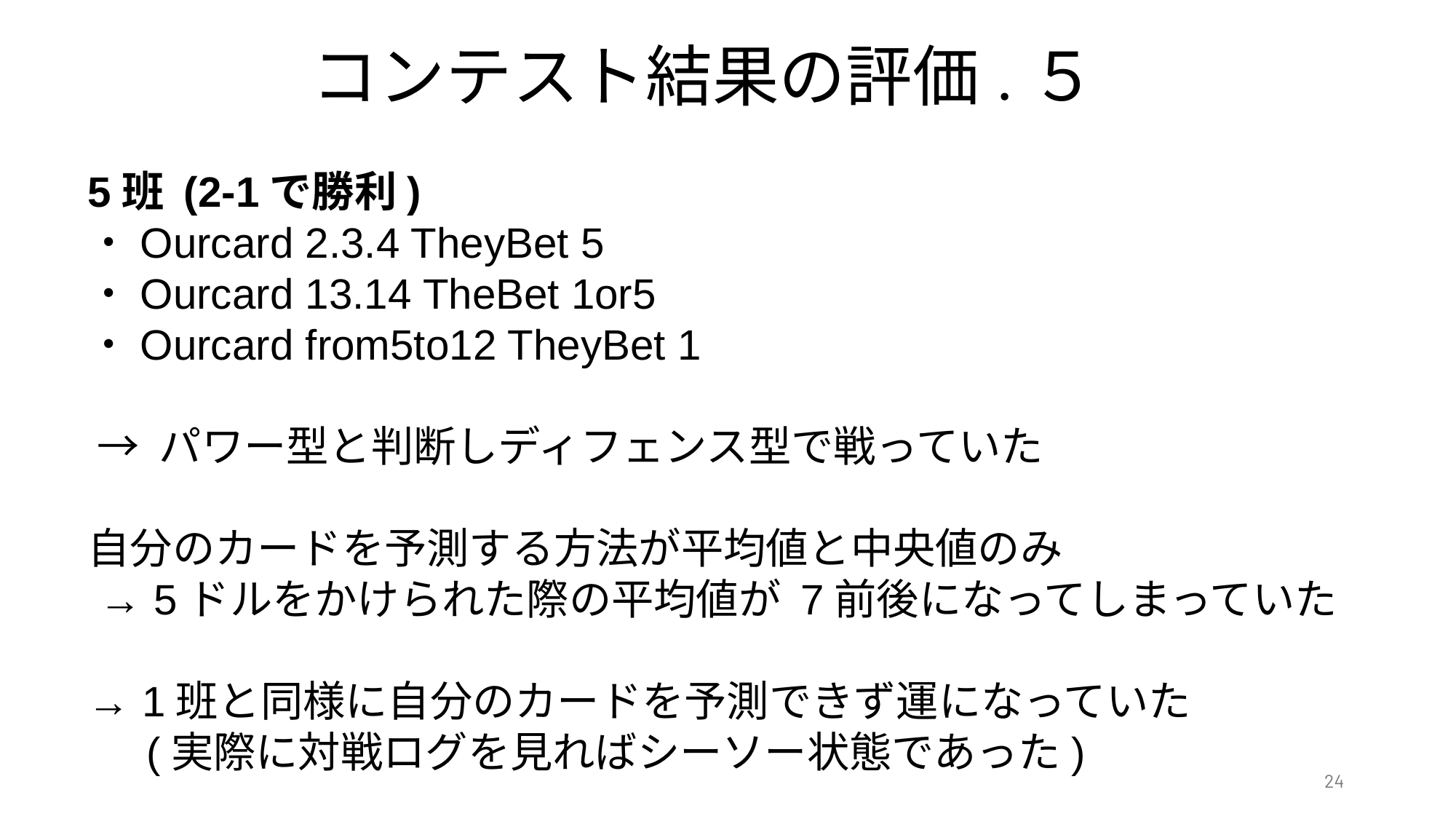

# コンテスト結果の評価.５

5班 (2-1で勝利)
・Ourcard 2.3.4 TheyBet 5
・Ourcard 13.14 TheBet 1or5
・Ourcard from5to12 TheyBet 1

 → パワー型と判断しディフェンス型で戦っていた

自分のカードを予測する方法が平均値と中央値のみ
 → 5ドルをかけられた際の平均値が 7前後になってしまっていた

→ 1班と同様に自分のカードを予測できず運になっていた
     (実際に対戦ログを見ればシーソー状態であった)
24